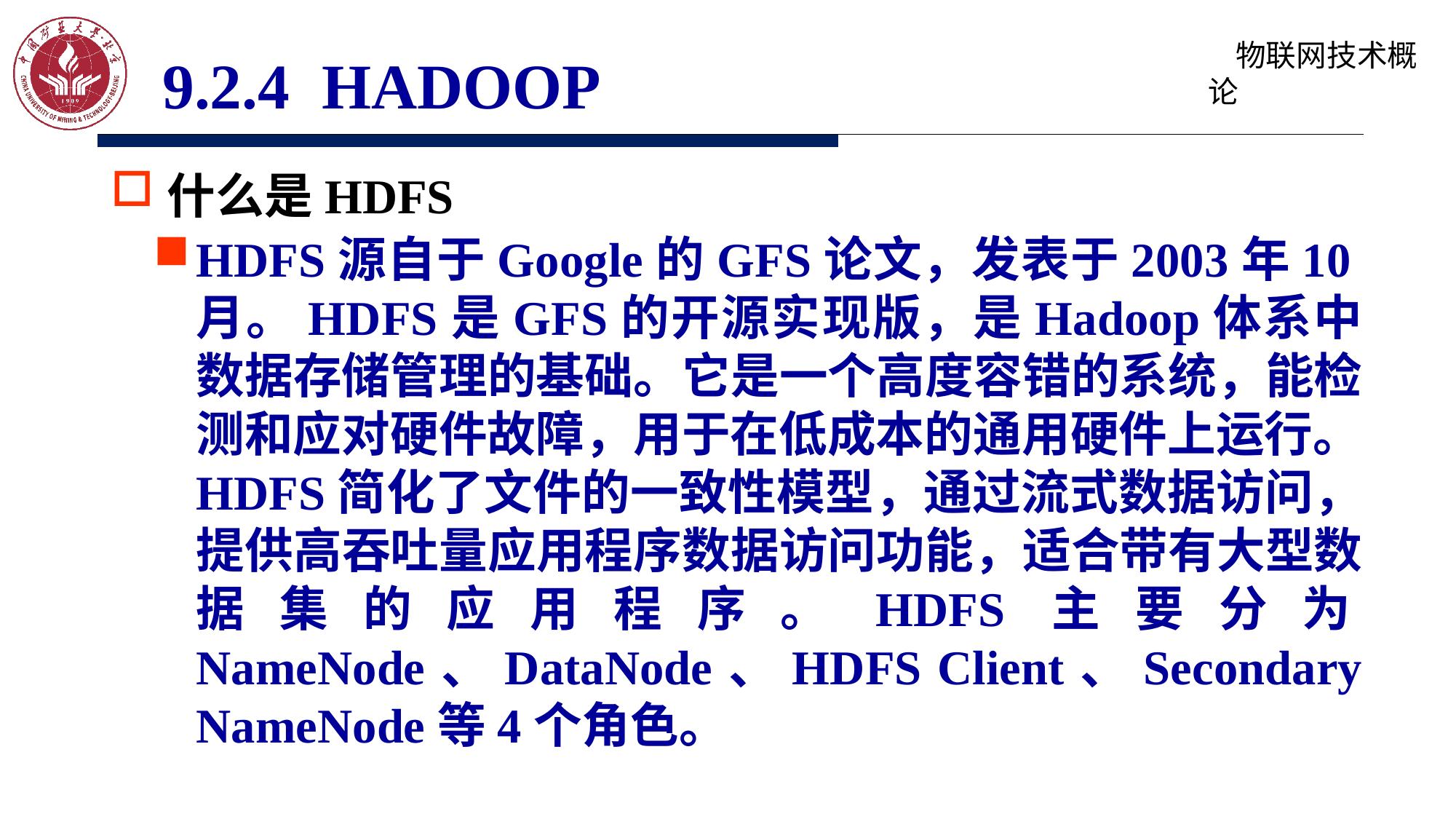

9.2.4  HADOOP
什么是HDFS
HDFS源自于Google的GFS论文，发表于2003年10月。HDFS是GFS的开源实现版，是Hadoop体系中数据存储管理的基础。它是一个高度容错的系统，能检测和应对硬件故障，用于在低成本的通用硬件上运行。HDFS简化了文件的一致性模型，通过流式数据访问，提供高吞吐量应用程序数据访问功能，适合带有大型数据集的应用程序。HDFS主要分为NameNode、DataNode、HDFS Client、Secondary NameNode等4个角色。